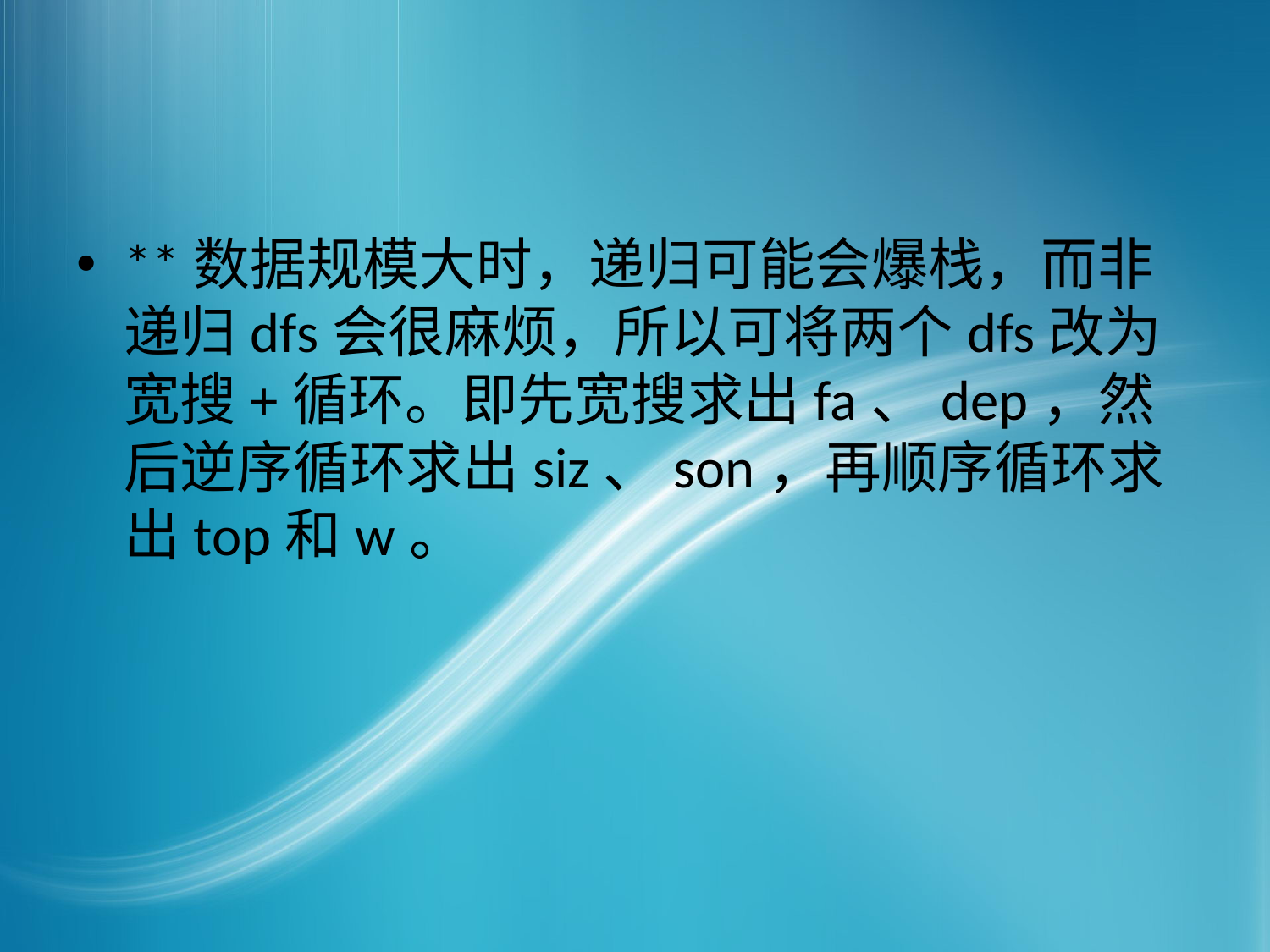

**数据规模大时，递归可能会爆栈，而非递归dfs会很麻烦，所以可将两个dfs改为宽搜+循环。即先宽搜求出fa、dep，然后逆序循环求出siz、son，再顺序循环求出top和w。